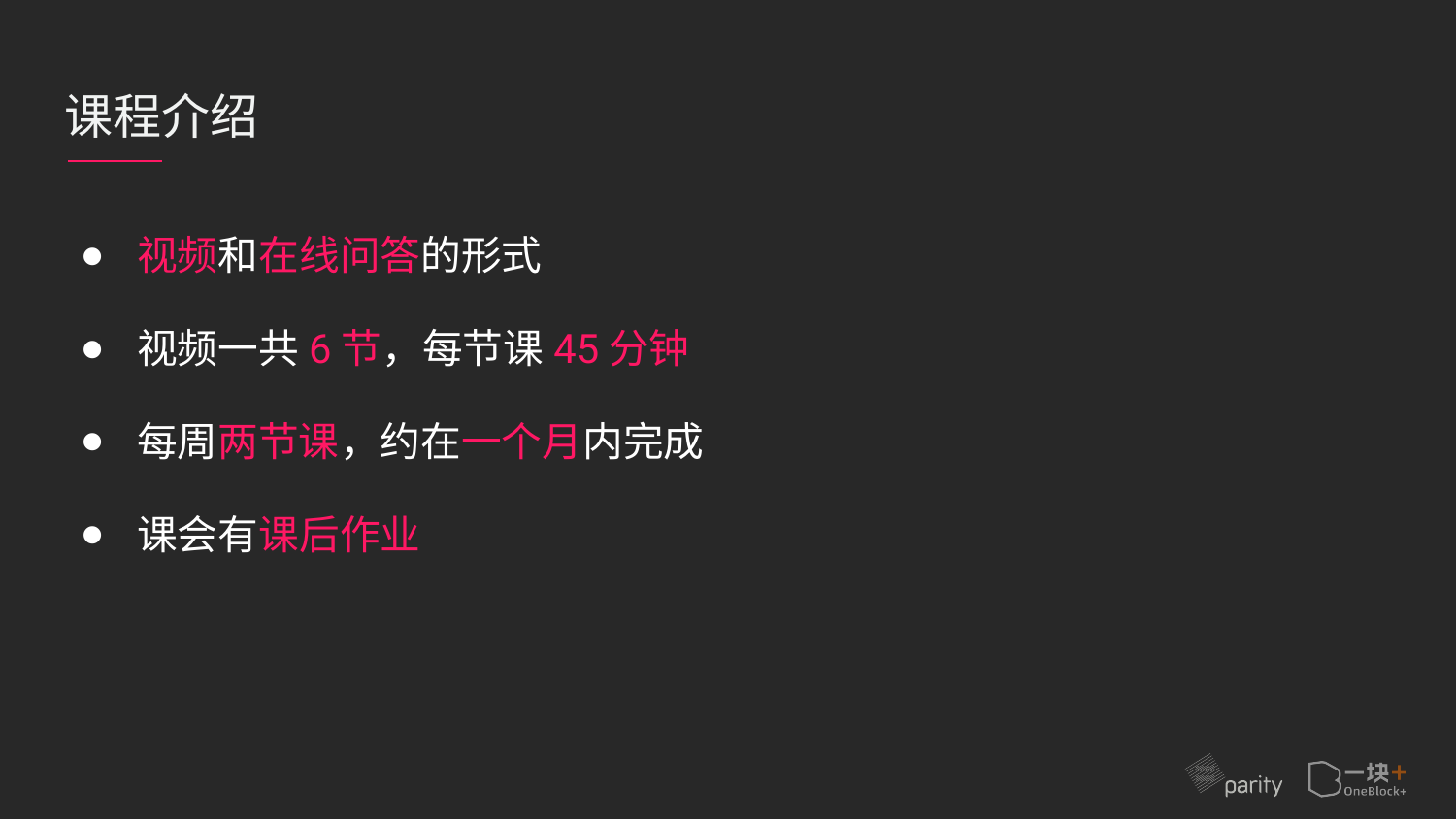

# 课程介绍
视频和在线问答的形式
视频一共6节，每节课45分钟
每周两节课，约在一个月内完成
课会有课后作业